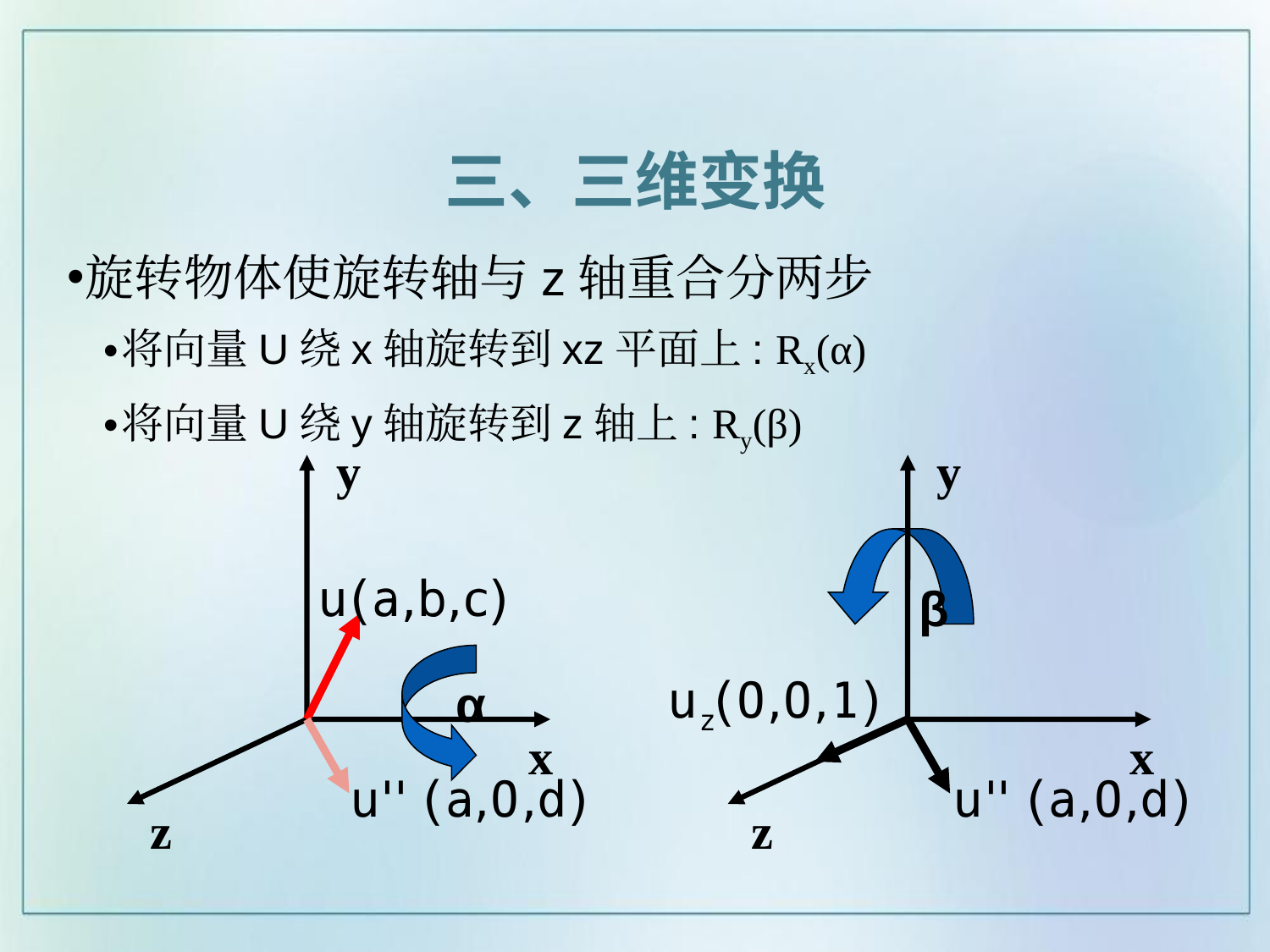

三、三维变换
旋转物体使旋转轴与z轴重合分两步
将向量U绕x轴旋转到xz平面上: Rx(α)
将向量U绕y轴旋转到z轴上: Ry(β)
y
y

u(a,b,c)
β

uz(0,0,1)
α

x

x
u'' (a,0,d)
u'' (a,0,d)
z
z